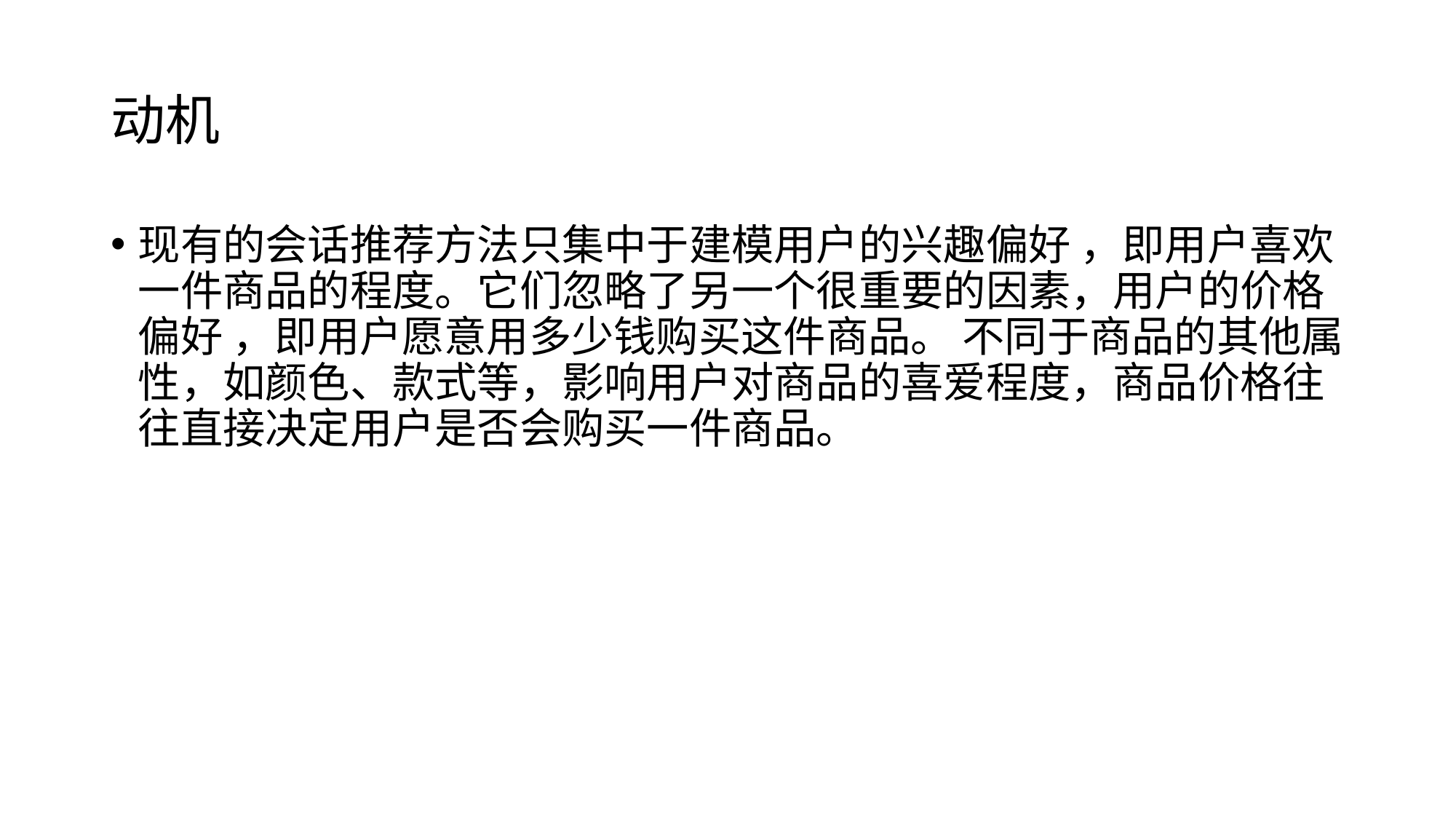

# 动机
现有的会话推荐方法只集中于建模用户的兴趣偏好 ，即用户喜欢一件商品的程度。它们忽略了另一个很重要的因素，用户的价格偏好 ，即用户愿意用多少钱购买这件商品。 不同于商品的其他属性，如颜色、款式等，影响用户对商品的喜爱程度，商品价格往往直接决定用户是否会购买一件商品。